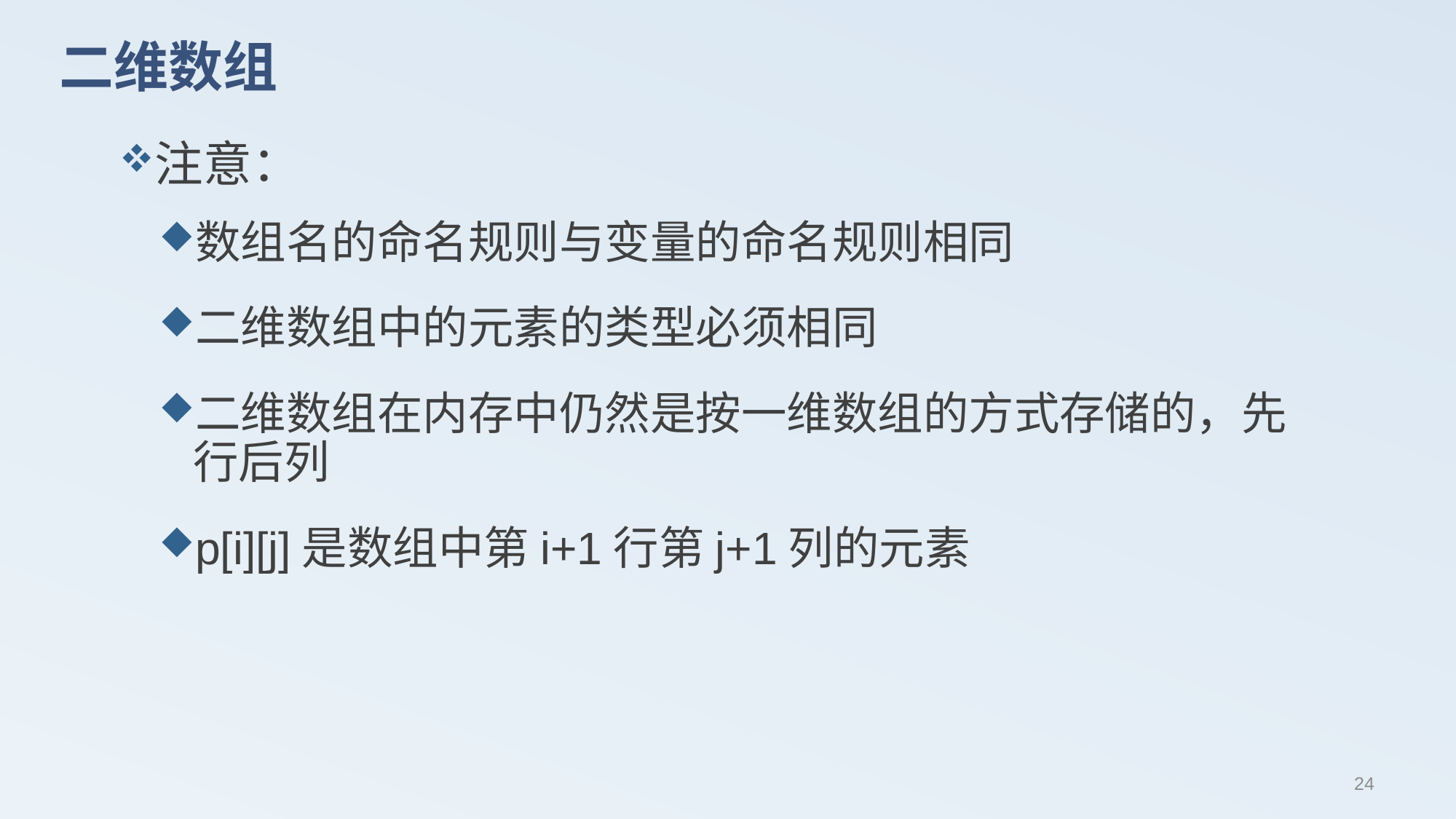

# 二维数组
注意：
数组名的命名规则与变量的命名规则相同
二维数组中的元素的类型必须相同
二维数组在内存中仍然是按一维数组的方式存储的，先行后列
p[i][j]是数组中第i+1行第j+1列的元素